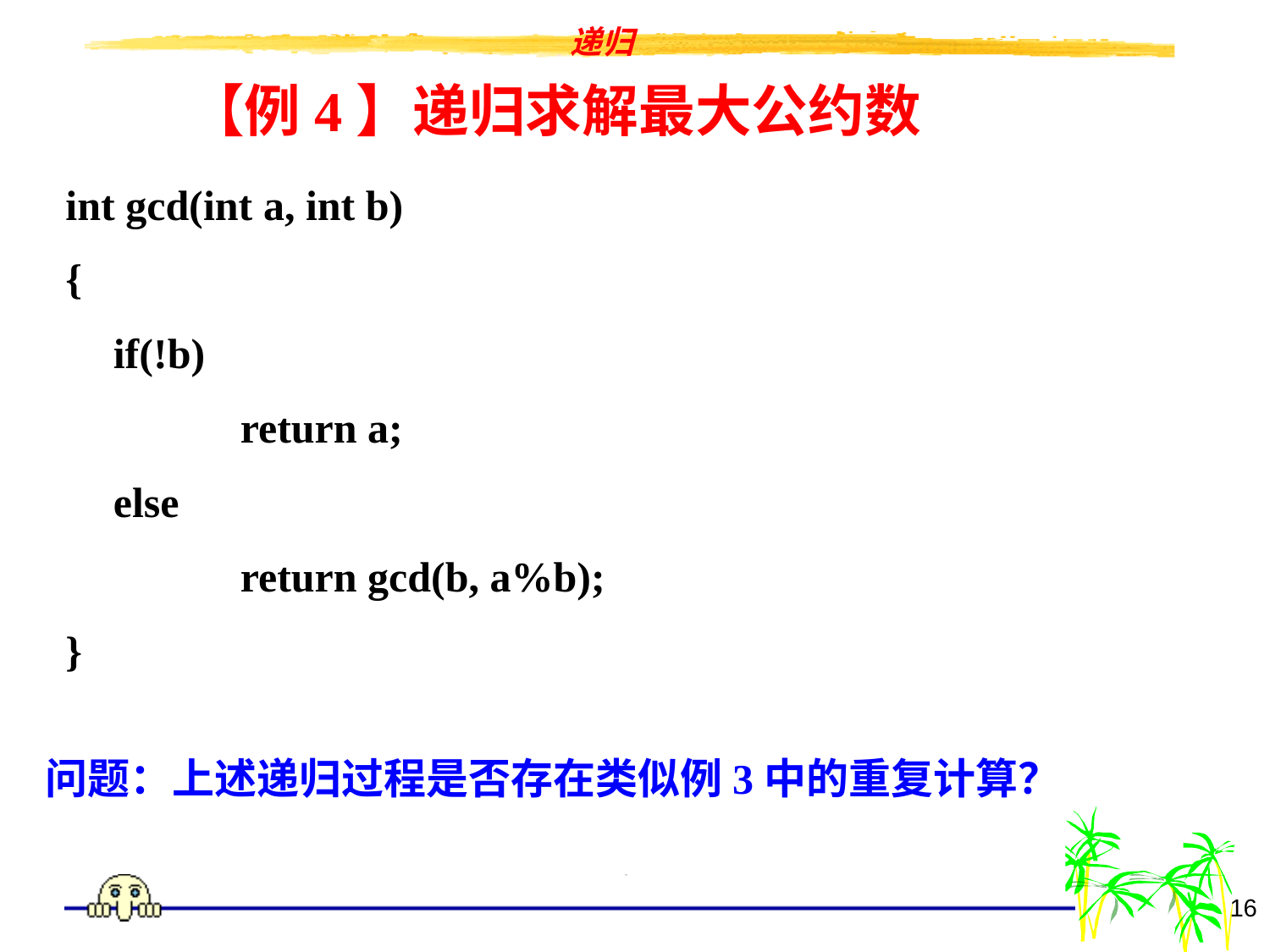

# 【例4】递归求解最大公约数
int gcd(int a, int b)
{
	if(!b)
		return a;
	else
		return gcd(b, a%b);
}
问题：上述递归过程是否存在类似例3中的重复计算？
16